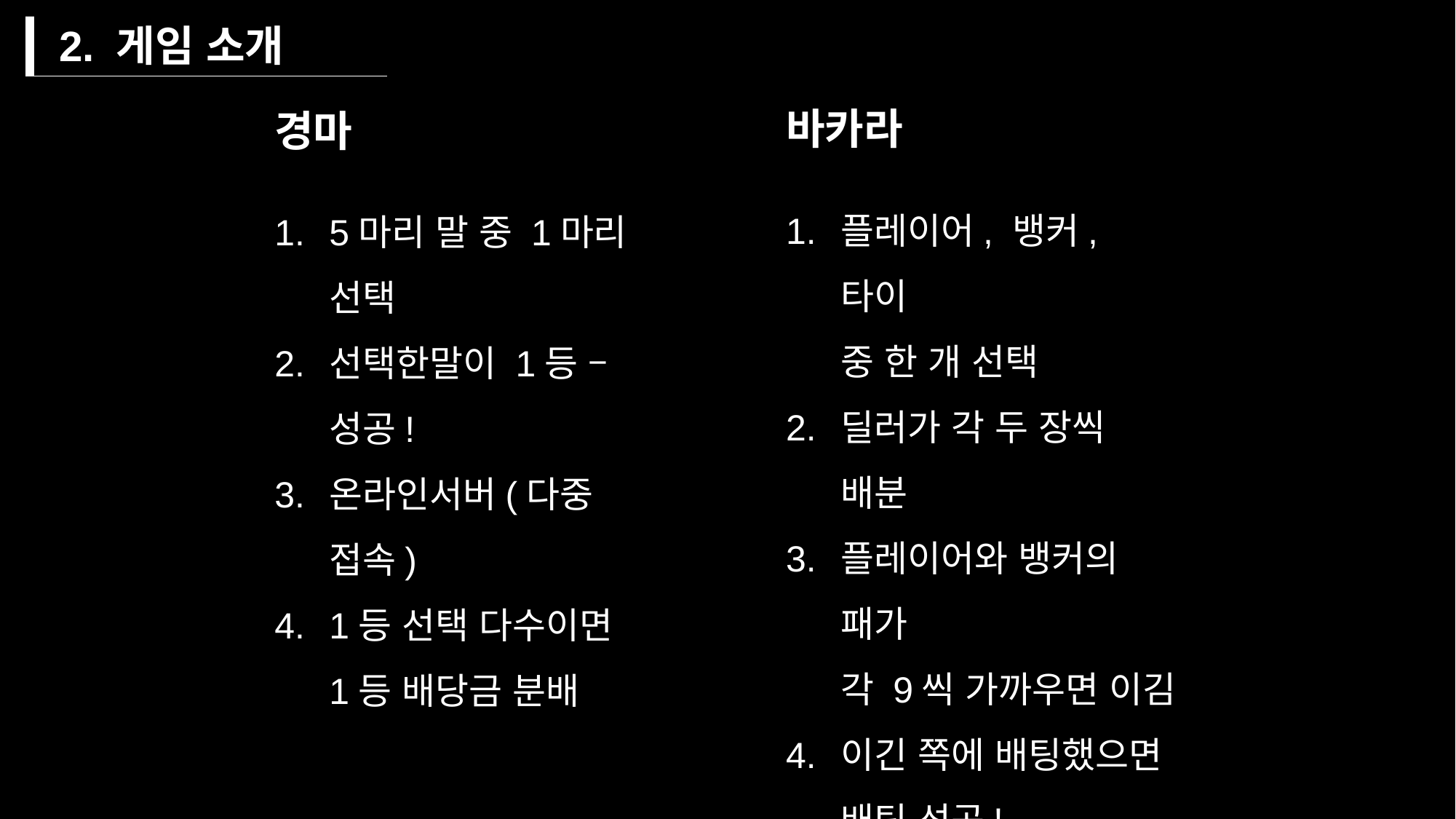

2. 게임 소개

바카라

플레이어, 뱅커, 타이
중 한 개 선택
딜러가 각 두 장씩 배분
플레이어와 뱅커의 패가
각 9씩 가까우면 이김
이긴 쪽에 배팅했으면
배팅 성공!

경마

5마리 말 중 1마리 선택
선택한말이 1등 – 성공!
온라인서버(다중 접속)
1등 선택 다수이면
1등 배당금 분배